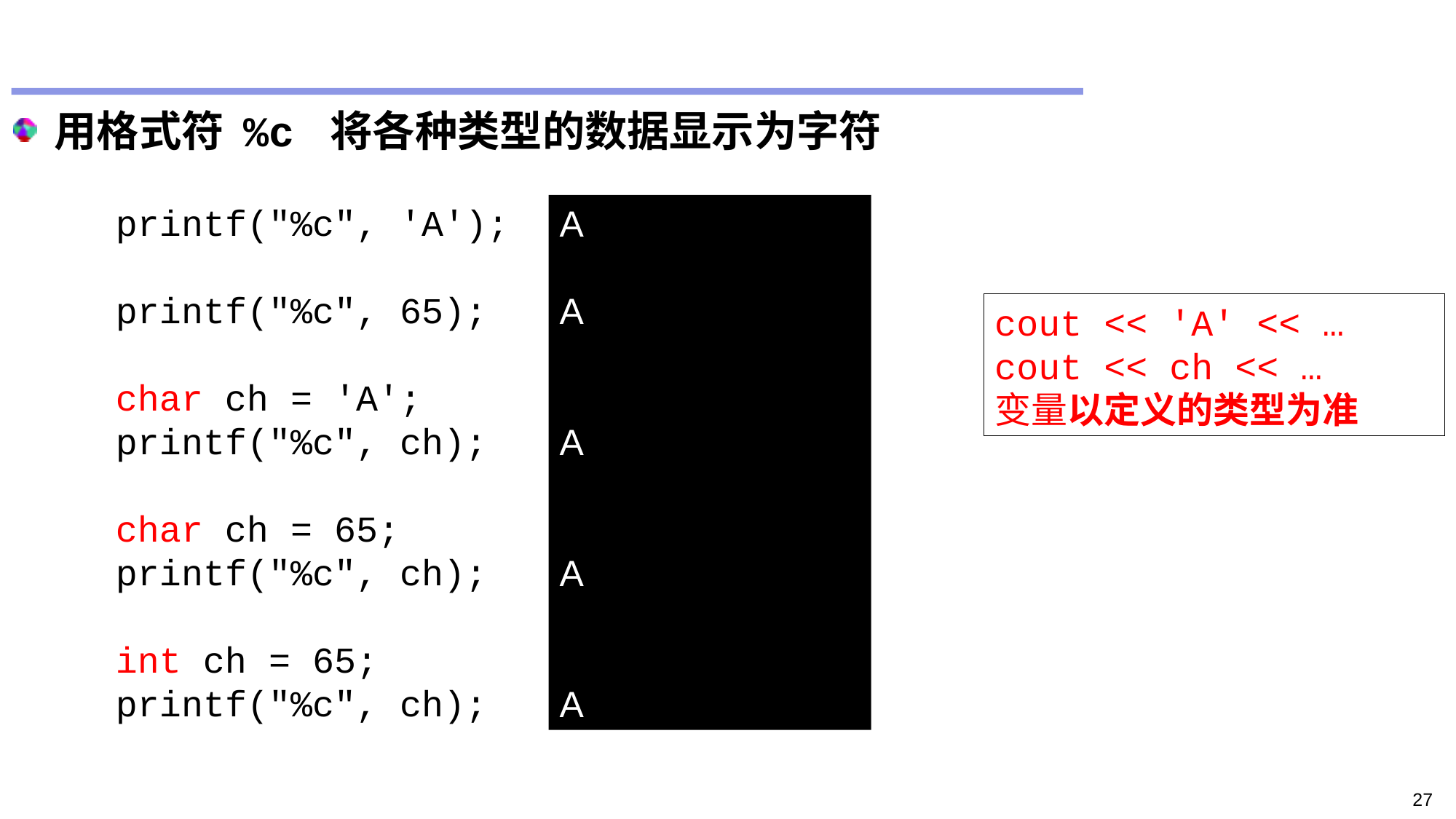

#
用格式符 %c 将各种类型的数据显示为字符
 printf("%c", 'A');

 printf("%c", 65);

 char ch = 'A';
 printf("%c", ch);

 char ch = 65;
 printf("%c", ch);

 int ch = 65;
 printf("%c", ch);
A

A

A

A

A
cout << 'A' << …
cout << ch << …
变量以定义的类型为准
27